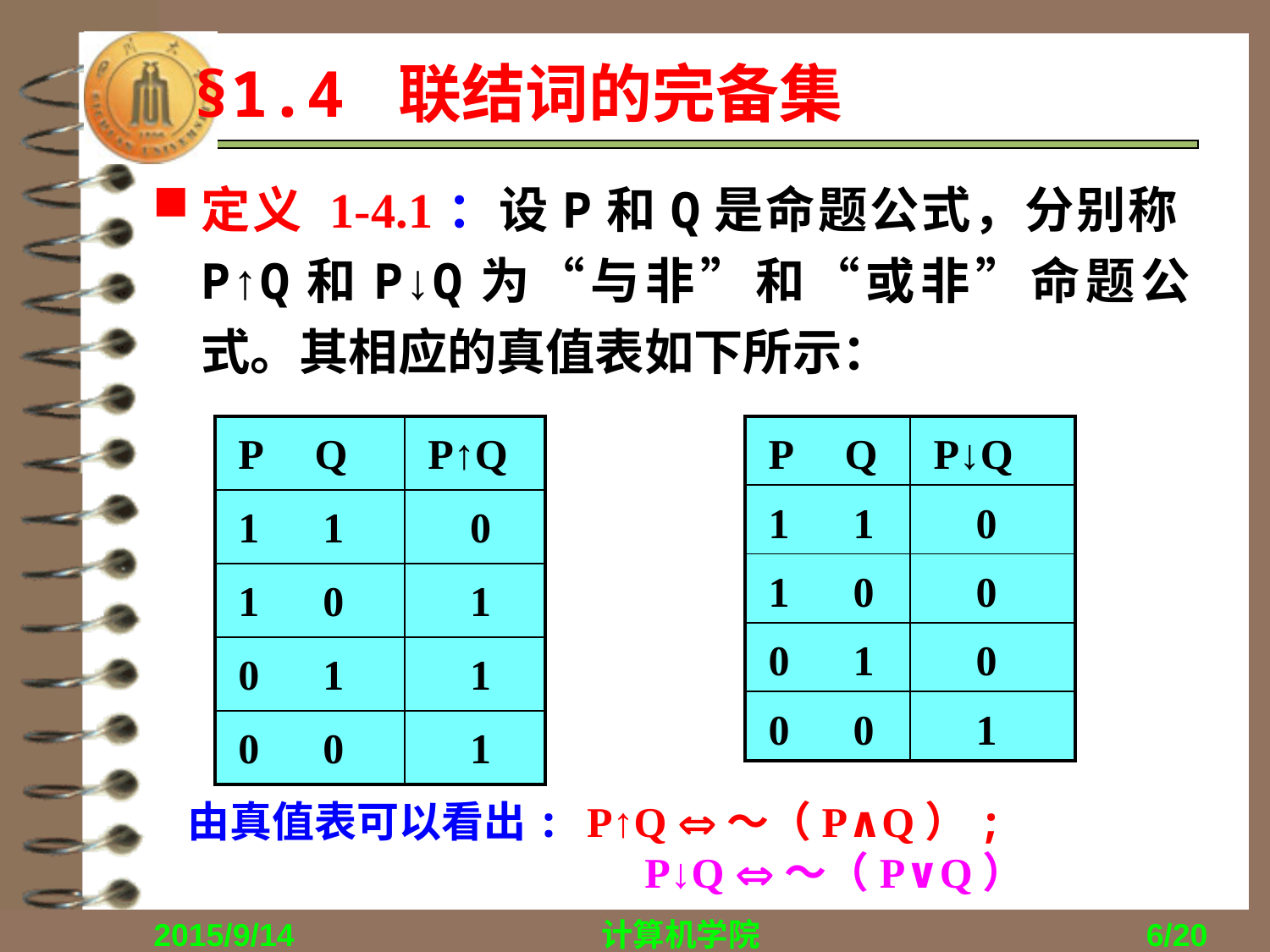

# §1.4 联结词的完备集
定义 1-4.1：设P和Q是命题公式，分别称P↑Q和P↓Q为“与非”和“或非”命题公式。其相应的真值表如下所示：
| P Q | P↑Q |
| --- | --- |
| 1 1 | 0 |
| 1 0 | 1 |
| 0 1 | 1 |
| 0 0 | 1 |
| P Q | P↓Q |
| --- | --- |
| 1 1 | 0 |
| 1 0 | 0 |
| 0 1 | 0 |
| 0 0 | 1 |
由真值表可以看出: P↑Q ⇔～（P∧Q）;
                  P↓Q ⇔～（P∨Q）
2015/9/14
计算机学院
6/20